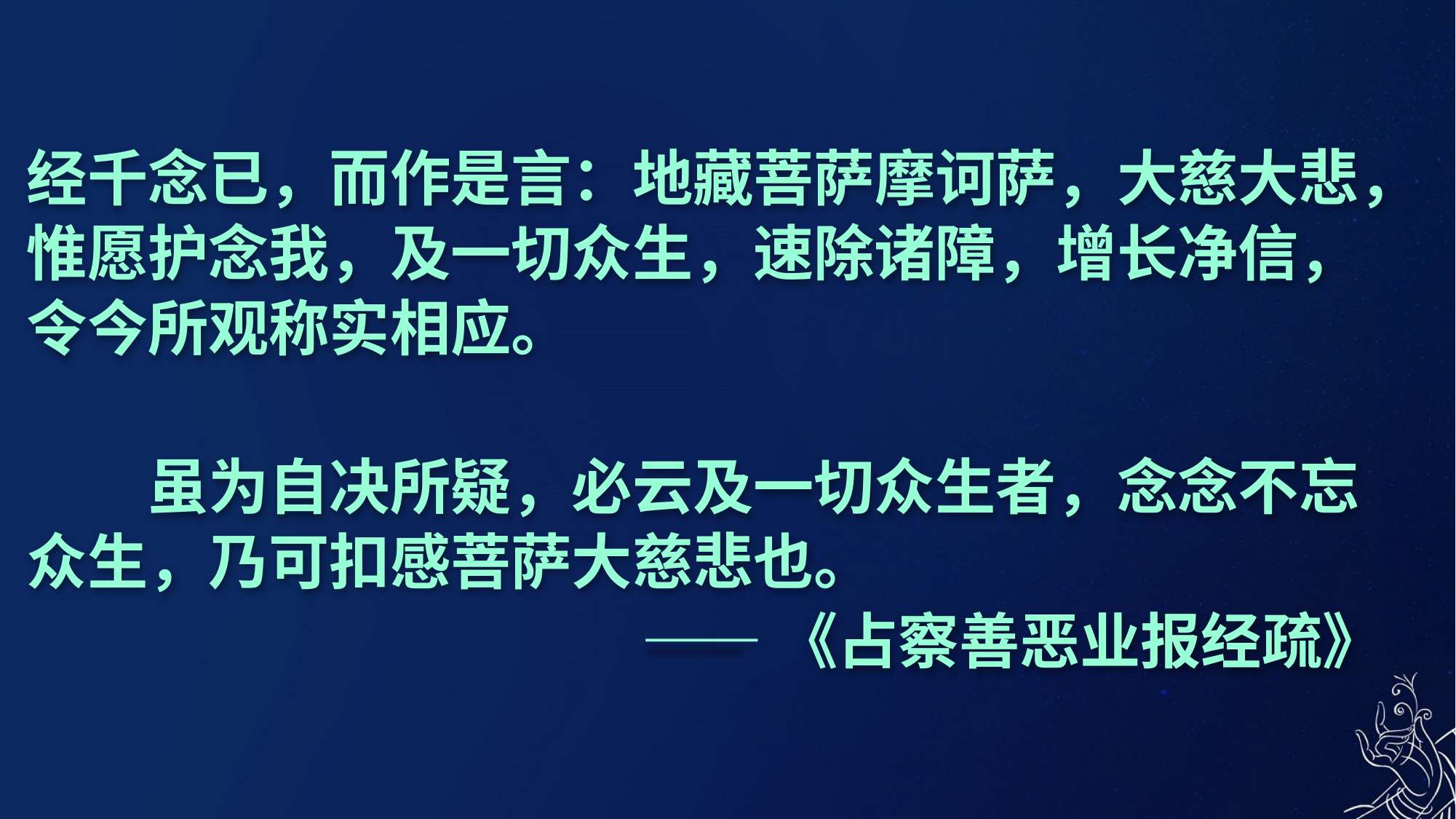

经千念已，而作是言：地藏菩萨摩诃萨，大慈大悲，惟愿护念我，及一切众生，速除诸障，增长净信，令今所观称实相应。

　　虽为自决所疑，必云及一切众生者，念念不忘众生，乃可扣感菩萨大慈悲也。
——《占察善恶业报经疏》